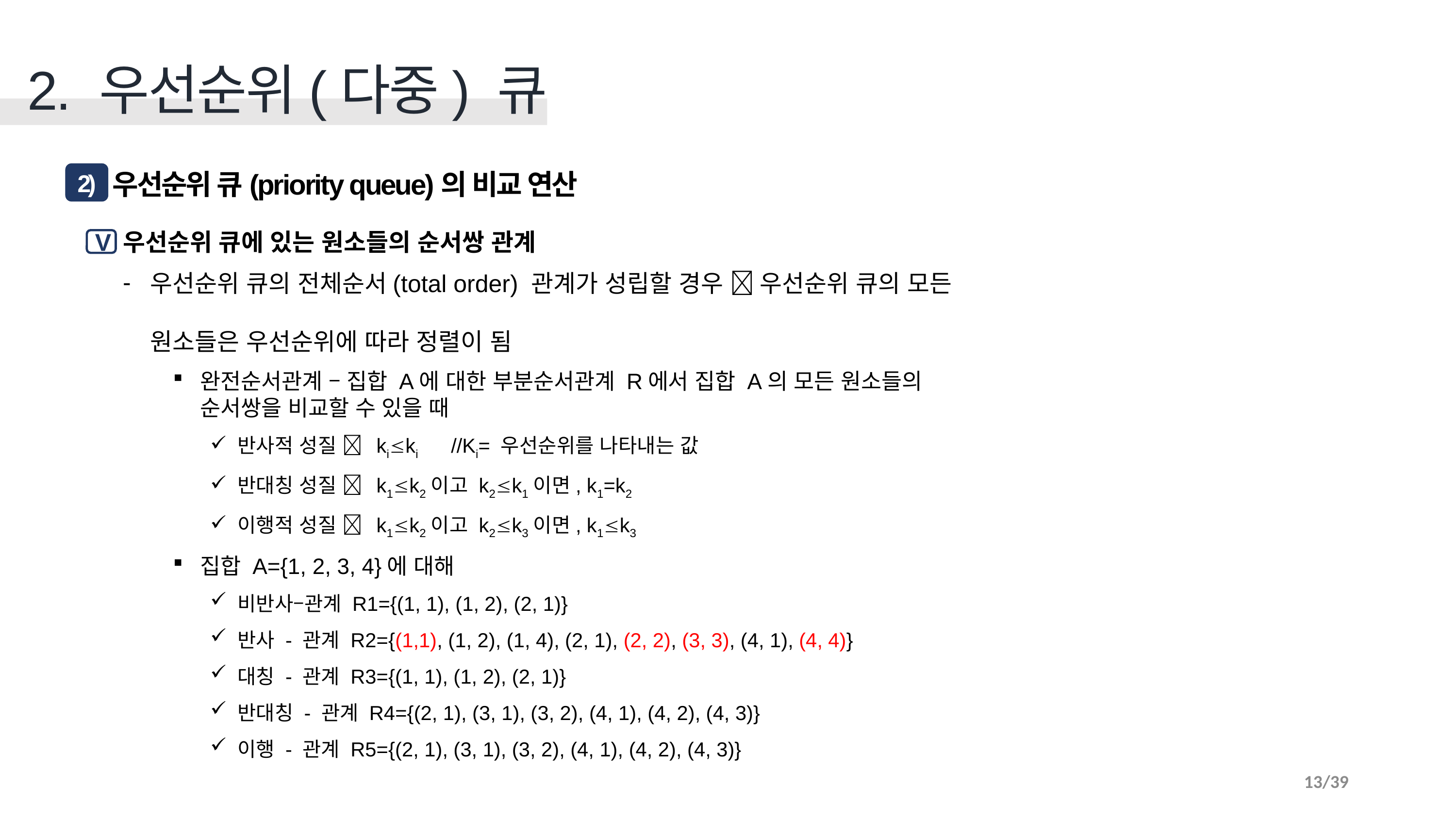

2. 우선순위(다중) 큐

 우선순위 큐(priority queue)의 비교 연산
2)
우선순위 큐에 있는 원소들의 순서쌍 관계

우선순위 큐의 전체순서(total order) 관계가 성립할 경우 ⇒ 우선순위 큐의 모든
원소들은 우선순위에 따라 정렬이 됨

완전순서관계 – 집합 A에 대한 부분순서관계 R에서 집합 A의 모든 원소들의 순서쌍을 비교할 수 있을 때

반사적 성질 ⇒  ki≤ki          //Ki= 우선순위를 나타내는 값

반대칭 성질 ⇒  k1≤k2이고 k2≤k1이면, k1=k2

이행적 성질 ⇒  k1≤k2이고 k2≤k3이면, k1≤k3

집합 A={1, 2, 3, 4}에 대해

비반사–관계 R1={(1, 1), (1, 2), (2, 1)}

반사 - 관계 R2={(1,1), (1, 2), (1, 4), (2, 1), (2, 2), (3, 3), (4, 1), (4, 4)}

대칭 - 관계 R3={(1, 1), (1, 2), (2, 1)}

반대칭 - 관계 R4={(2, 1), (3, 1), (3, 2), (4, 1), (4, 2), (4, 3)}

이행 - 관계 R5={(2, 1), (3, 1), (3, 2), (4, 1), (4, 2), (4, 3)}
V
13/39